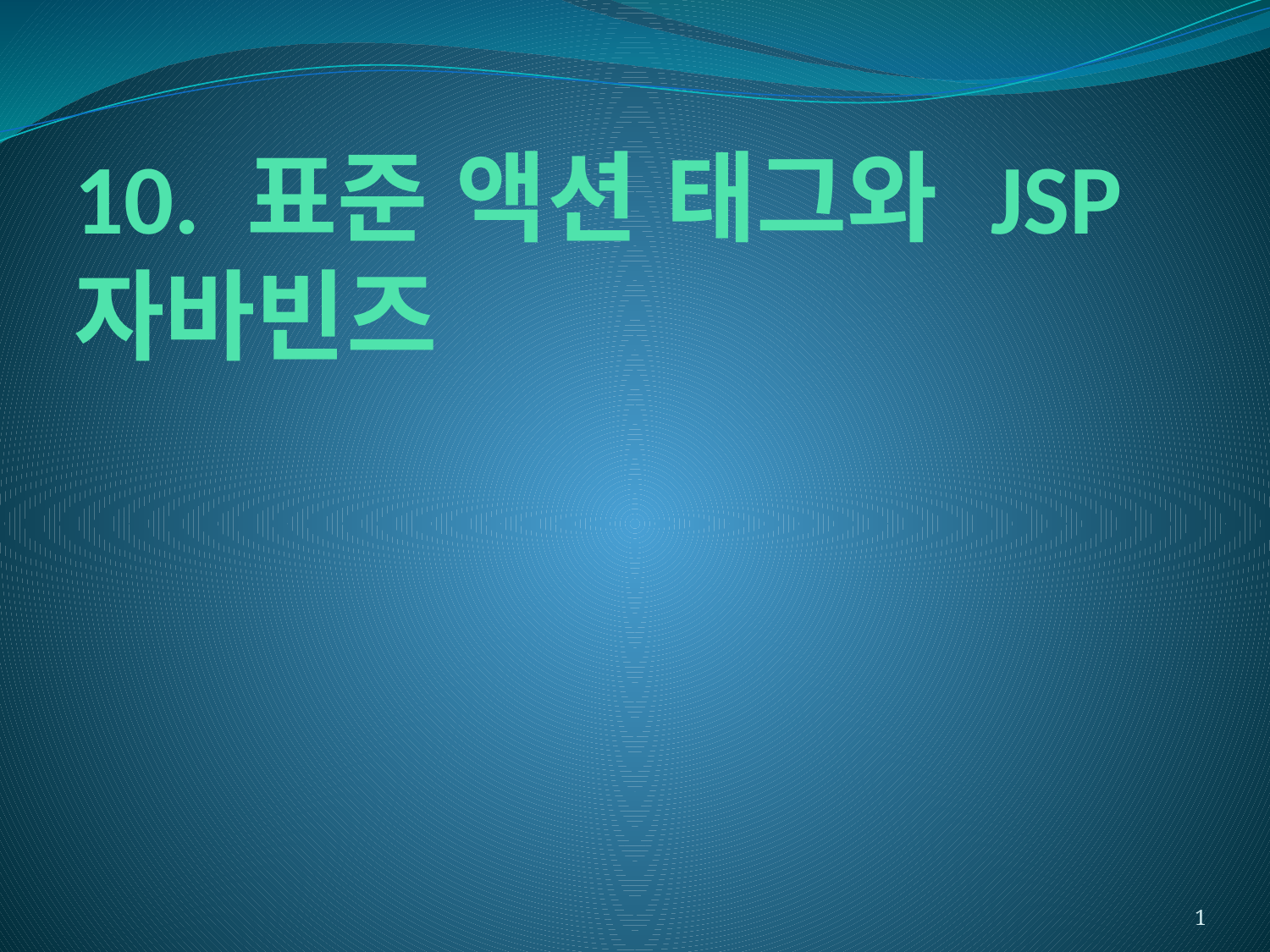

# 10. 표준 액션 태그와 JSP 자바빈즈

1